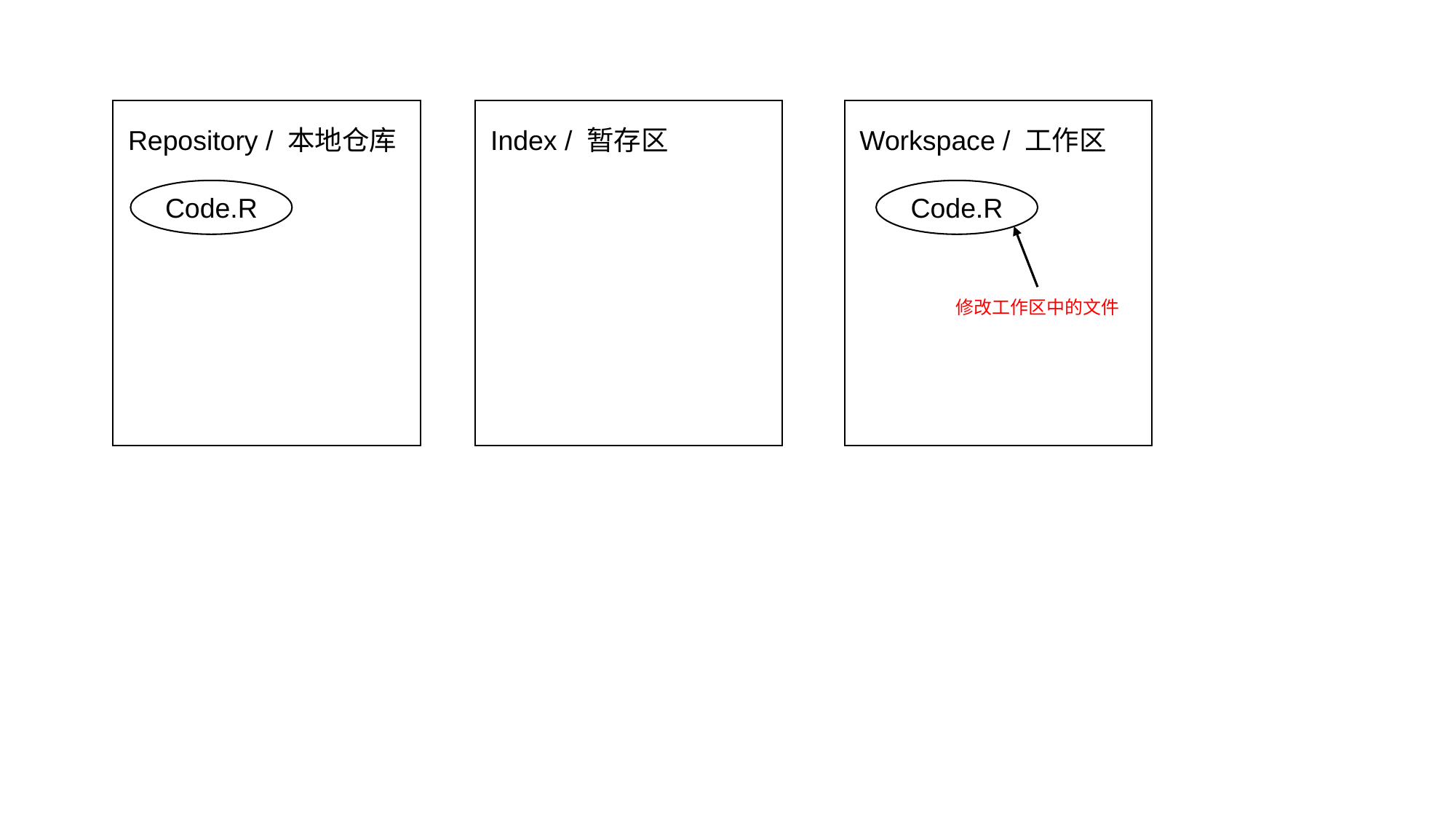

Repository / 本地仓库
Index / 暂存区
Workspace / 工作区
Code.R
Code.R
修改工作区中的文件